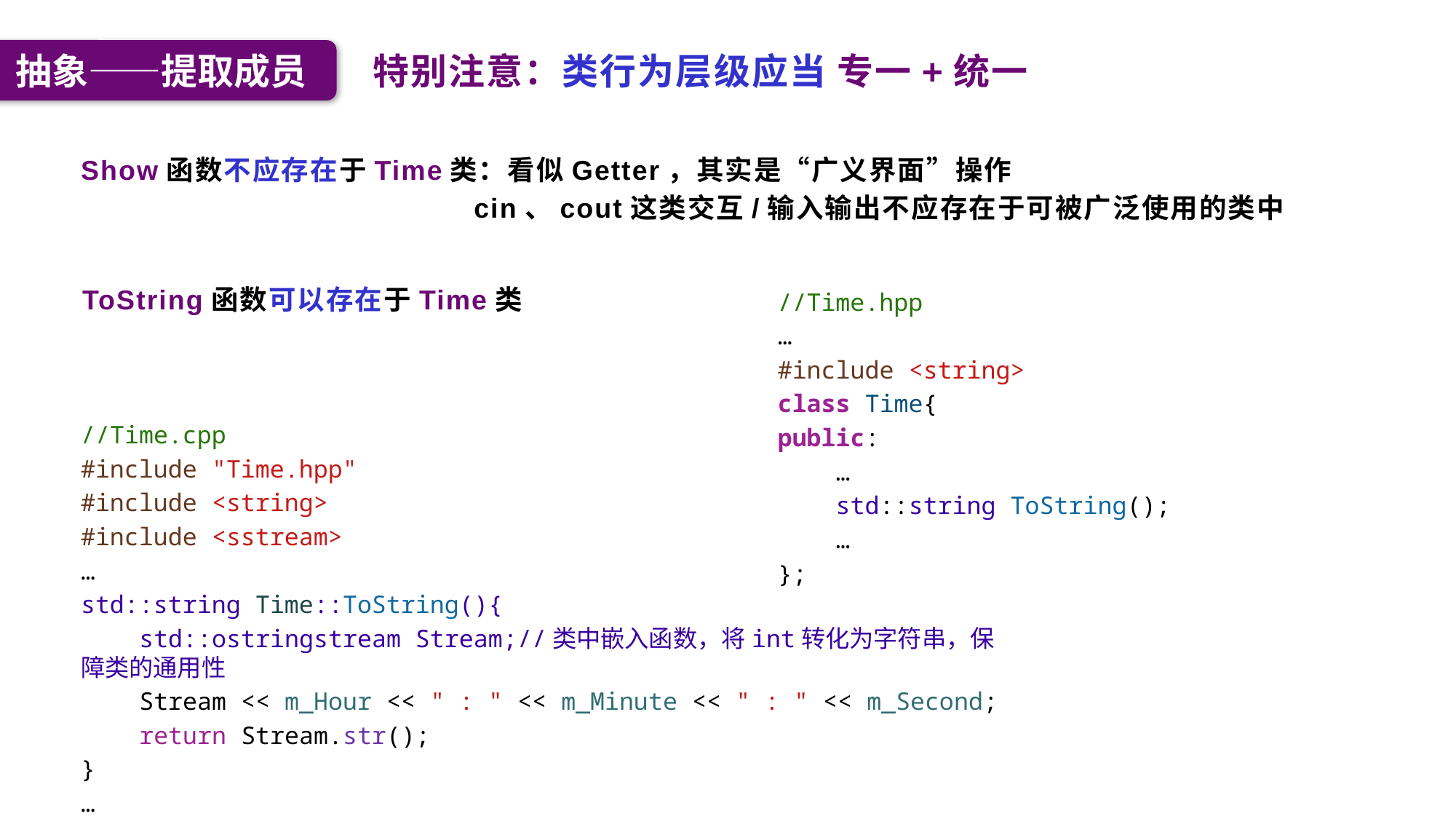

抽象——提取成员
特别注意：类行为层级应当 专一+统一
Show函数不应存在于Time类：看似Getter，其实是“广义界面”操作
                                           cin、cout这类交互/输入输出不应存在于可被广泛使用的类中
ToString函数可以存在于Time类
//Time.hpp
…
#include <string>
class Time{
public:
    …
    std::string ToString();
    …
};
//Time.cpp
#include "Time.hpp"
#include <string>
#include <sstream>
…
std::string Time::ToString(){
    std::ostringstream Stream;//类中嵌入函数，将int转化为字符串，保障类的通用性
    Stream << m_Hour << " : " << m_Minute << " : " << m_Second;
    return Stream.str();
}
…
30